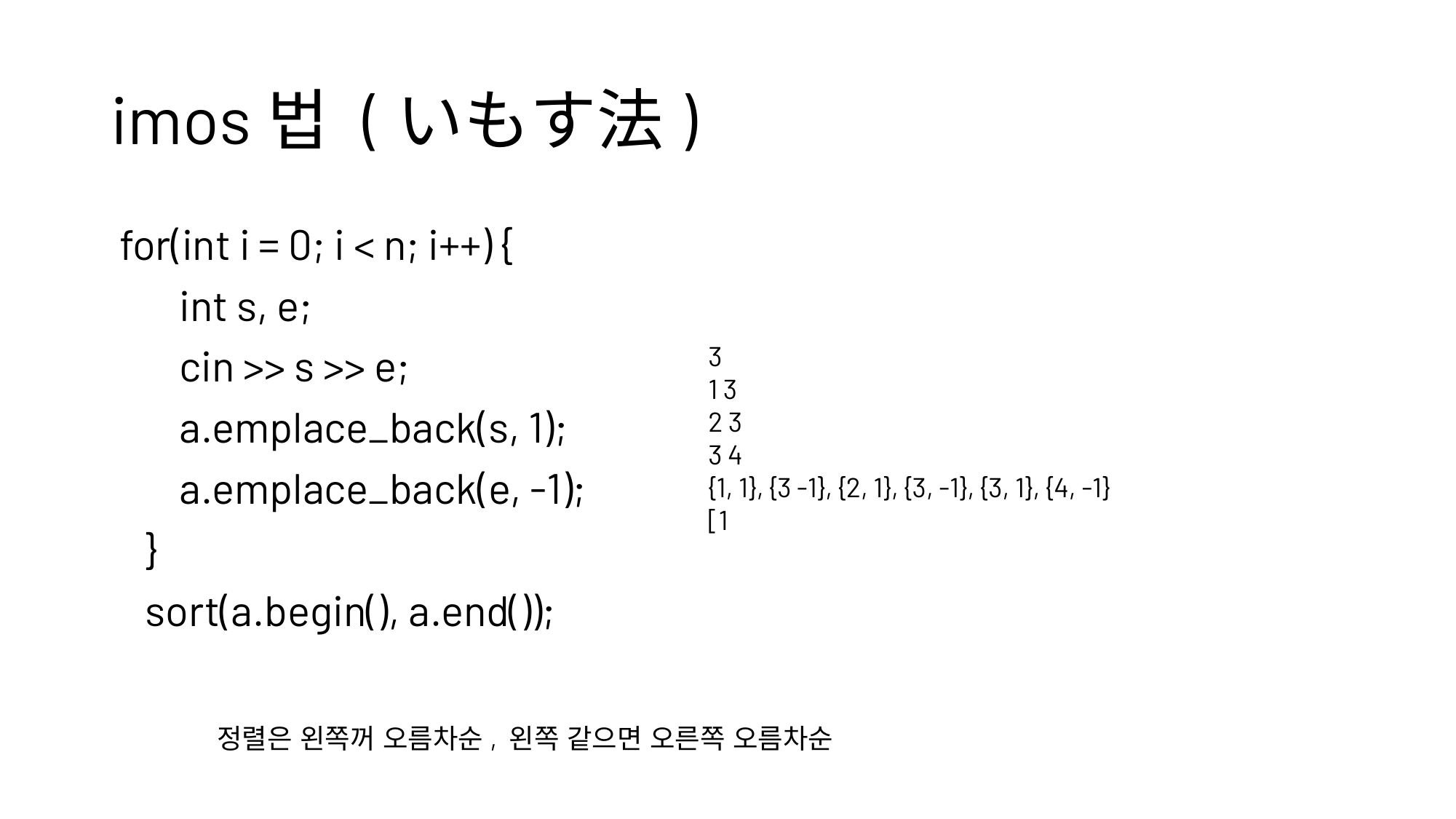

# imos법 (いもす法)
 for(int i = 0; i < n; i++) {
        int s, e;
        cin >> s >> e;
        a.emplace_back(s, 1);
        a.emplace_back(e, -1);
    }
    sort(a.begin(), a.end());

3
1 3
2 3
3 4
{1, 1}, {3 -1}, {2, 1}, {3, -1}, {3, 1}, {4, -1}
[1
정렬은 왼쪽꺼 오름차순, 왼쪽 같으면 오른쪽 오름차순